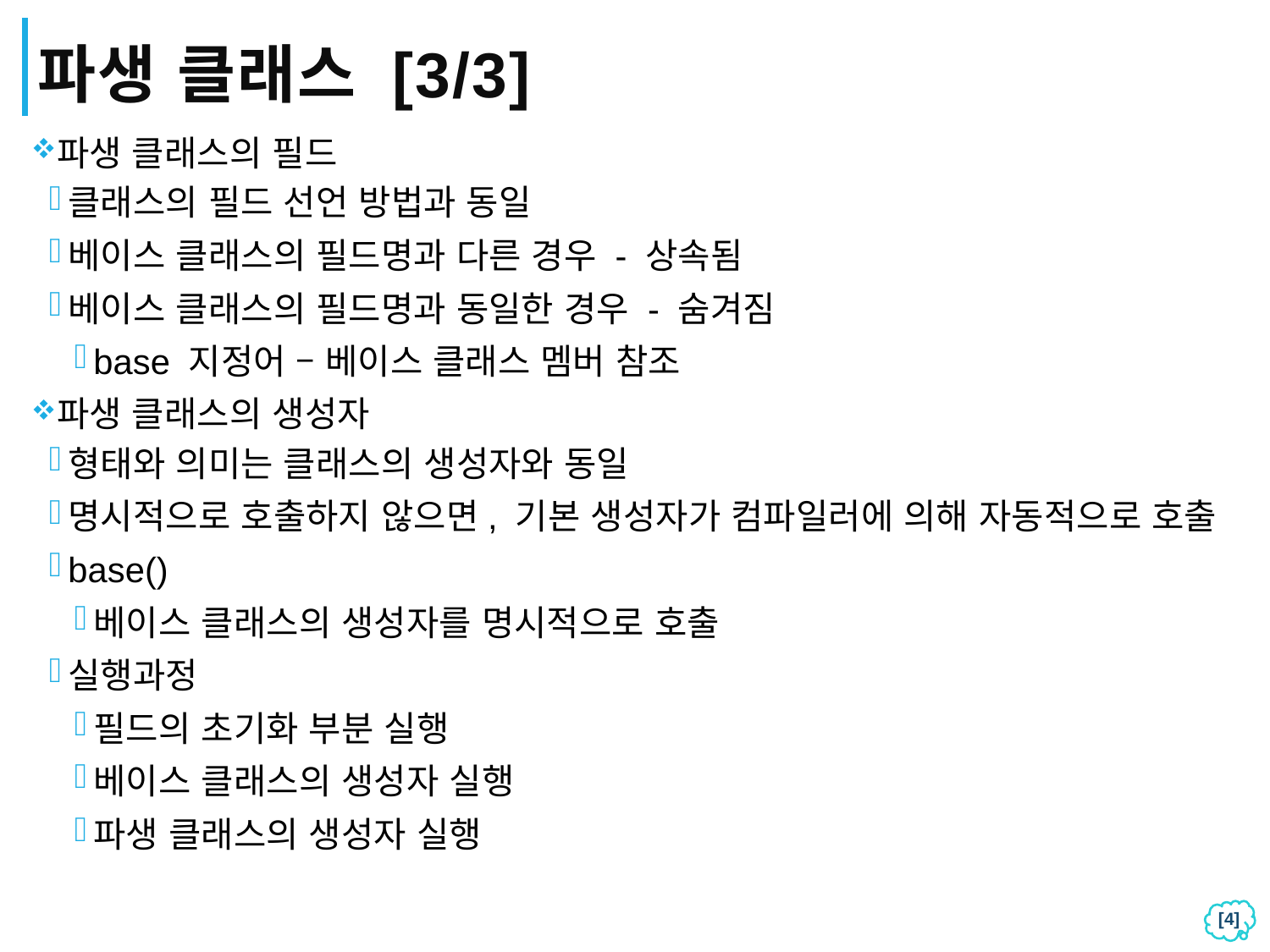

# 파생 클래스 [3/3]
파생 클래스의 필드
클래스의 필드 선언 방법과 동일
베이스 클래스의 필드명과 다른 경우 - 상속됨
베이스 클래스의 필드명과 동일한 경우 - 숨겨짐
base 지정어 – 베이스 클래스 멤버 참조
파생 클래스의 생성자
형태와 의미는 클래스의 생성자와 동일
명시적으로 호출하지 않으면, 기본 생성자가 컴파일러에 의해 자동적으로 호출
base()
베이스 클래스의 생성자를 명시적으로 호출
실행과정
필드의 초기화 부분 실행
베이스 클래스의 생성자 실행
파생 클래스의 생성자 실행
[4]